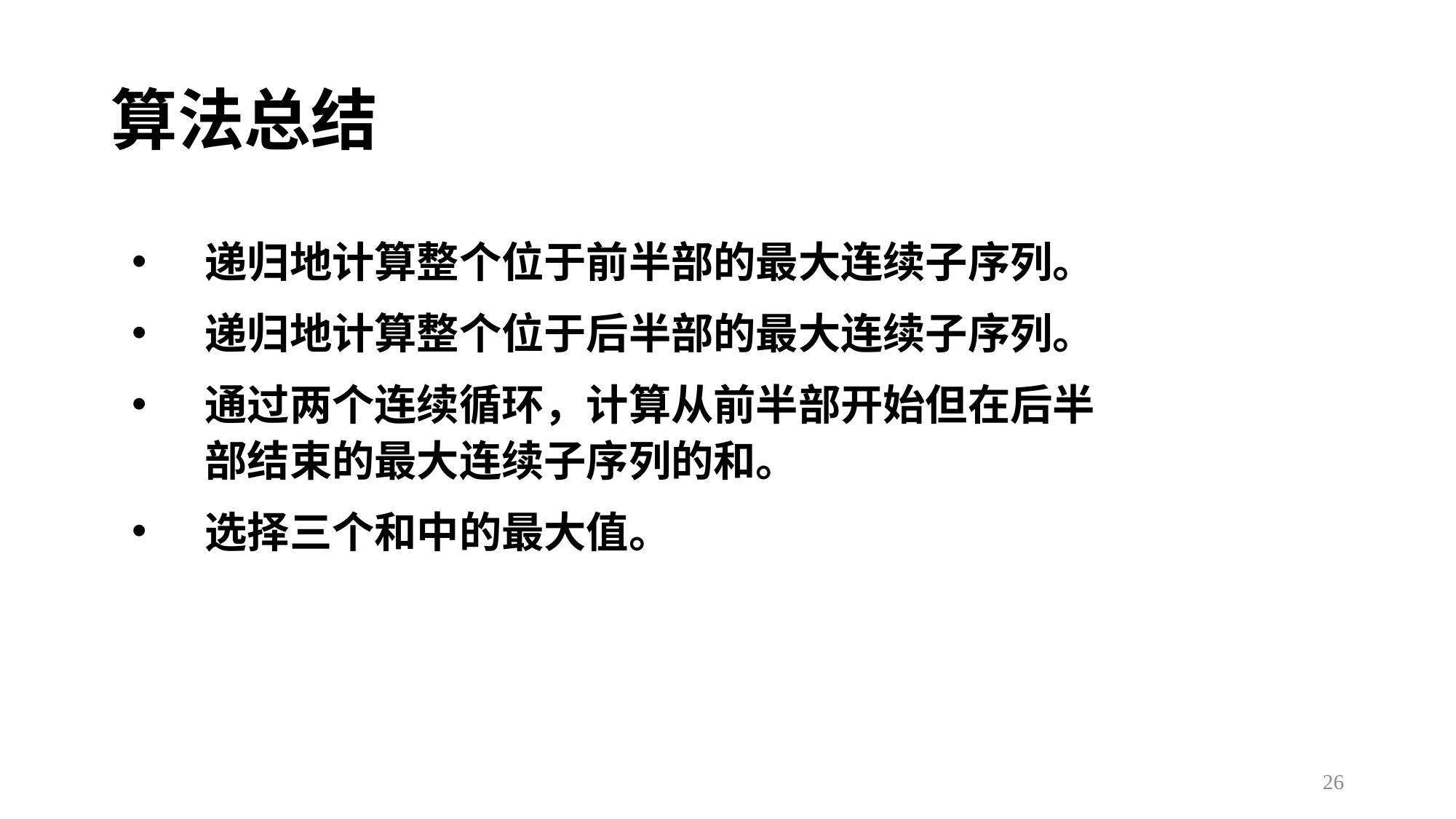

# 算法总结
递归地计算整个位于前半部的最大连续子序列。
递归地计算整个位于后半部的最大连续子序列。
通过两个连续循环，计算从前半部开始但在后半部结束的最大连续子序列的和。
选择三个和中的最大值。
26